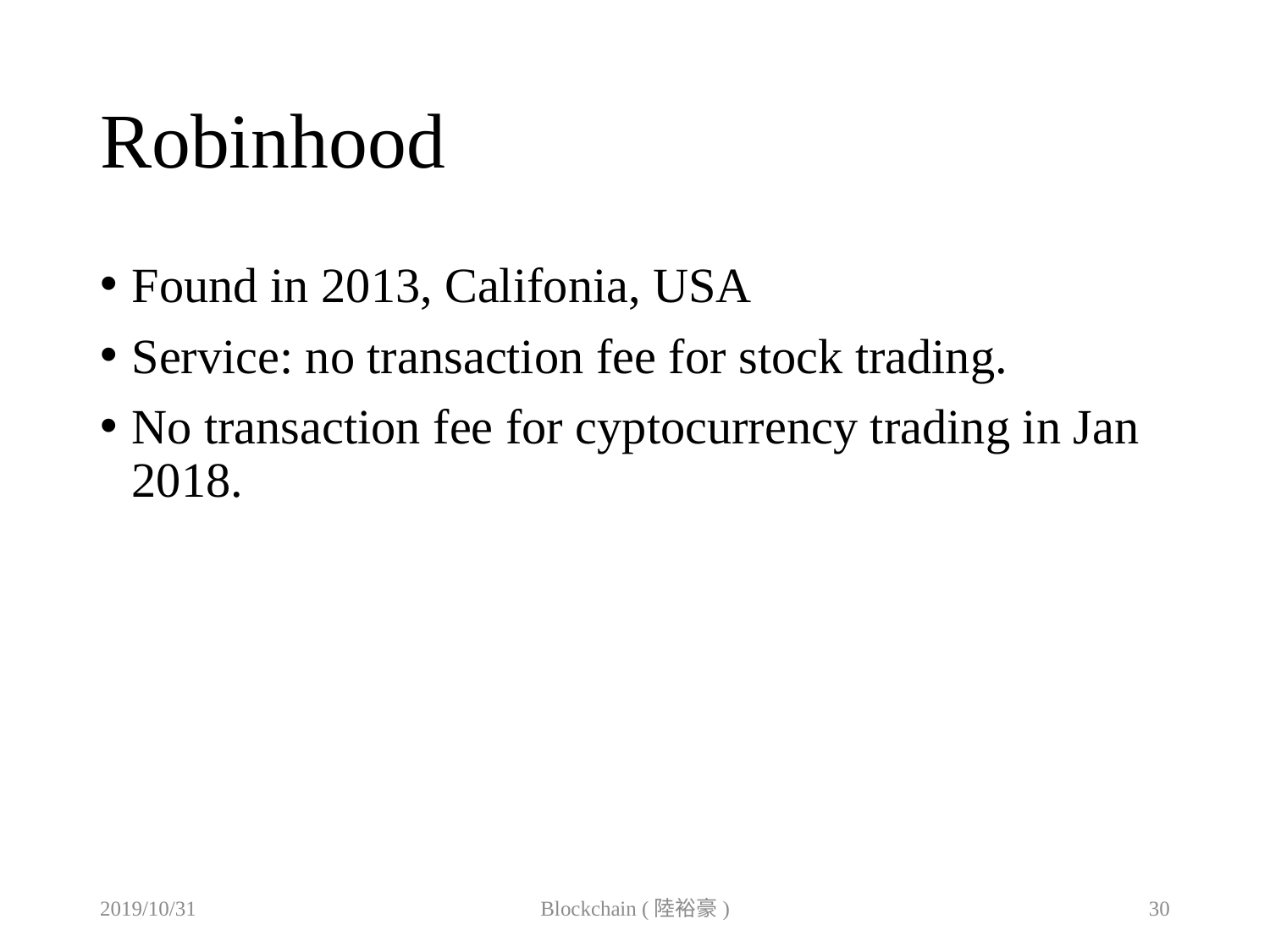

# Robinhood
Found in 2013, Califonia, USA
Service: no transaction fee for stock trading.
No transaction fee for cyptocurrency trading in Jan 2018.

2019/10/31
Blockchain (陸裕豪)
30